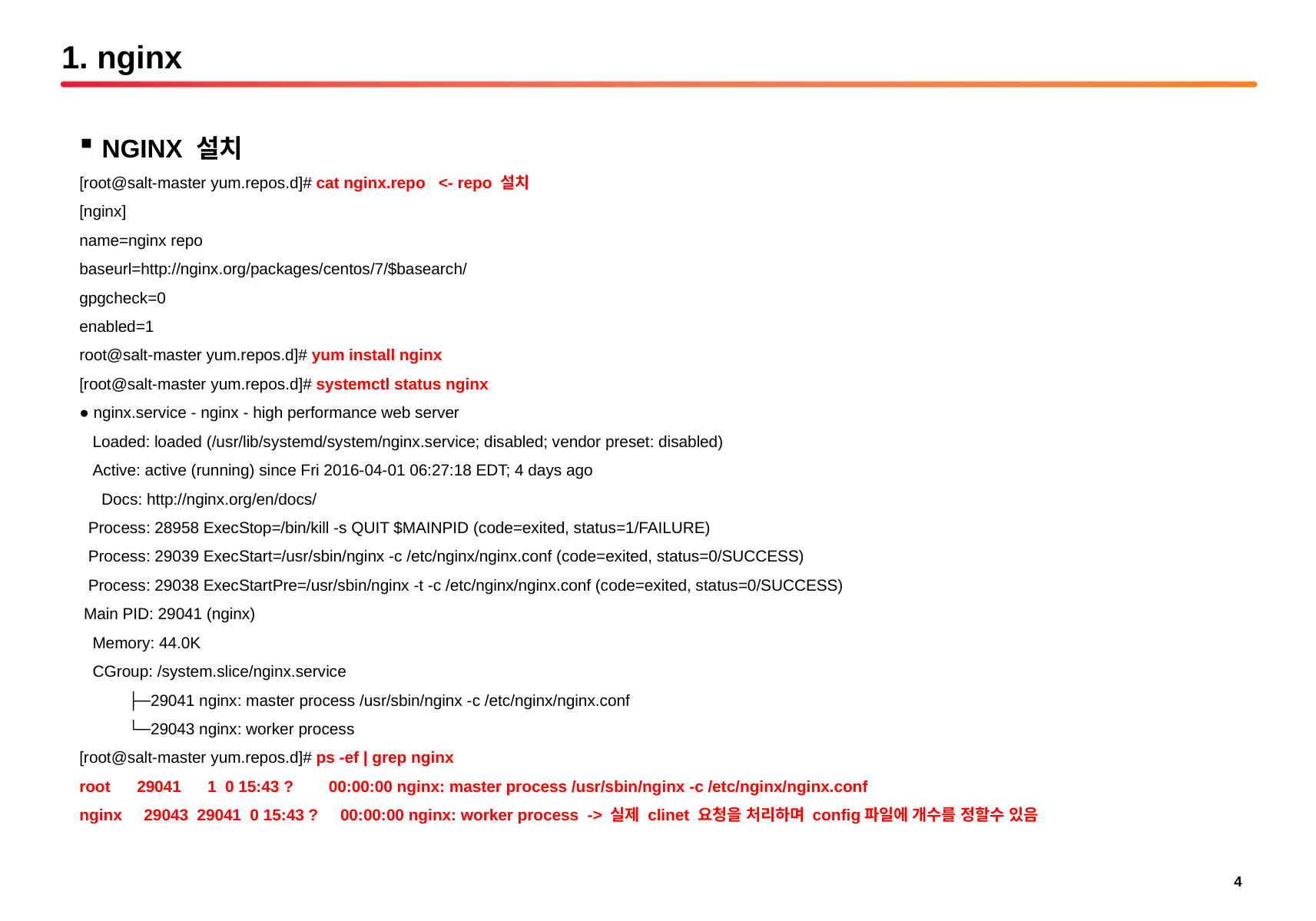

# 1. nginx
NGINX 설치
[root@salt-master yum.repos.d]# cat nginx.repo   <- repo 설치
[nginx]
name=nginx repo
baseurl=http://nginx.org/packages/centos/7/$basearch/
gpgcheck=0
enabled=1
root@salt-master yum.repos.d]# yum install nginx
[root@salt-master yum.repos.d]# systemctl status nginx
● nginx.service - nginx - high performance web server
   Loaded: loaded (/usr/lib/systemd/system/nginx.service; disabled; vendor preset: disabled)
   Active: active (running) since Fri 2016-04-01 06:27:18 EDT; 4 days ago
     Docs: http://nginx.org/en/docs/
  Process: 28958 ExecStop=/bin/kill -s QUIT $MAINPID (code=exited, status=1/FAILURE)
  Process: 29039 ExecStart=/usr/sbin/nginx -c /etc/nginx/nginx.conf (code=exited, status=0/SUCCESS)
  Process: 29038 ExecStartPre=/usr/sbin/nginx -t -c /etc/nginx/nginx.conf (code=exited, status=0/SUCCESS)
 Main PID: 29041 (nginx)
   Memory: 44.0K
   CGroup: /system.slice/nginx.service
           ├─29041 nginx: master process /usr/sbin/nginx -c /etc/nginx/nginx.conf
           └─29043 nginx: worker process
[root@salt-master yum.repos.d]# ps -ef | grep nginx
root      29041      1  0 15:43 ?        00:00:00 nginx: master process /usr/sbin/nginx -c /etc/nginx/nginx.conf
nginx     29043  29041  0 15:43 ?     00:00:00 nginx: worker process  -> 실제 clinet 요청을 처리하며 config파일에 개수를 정할수 있음